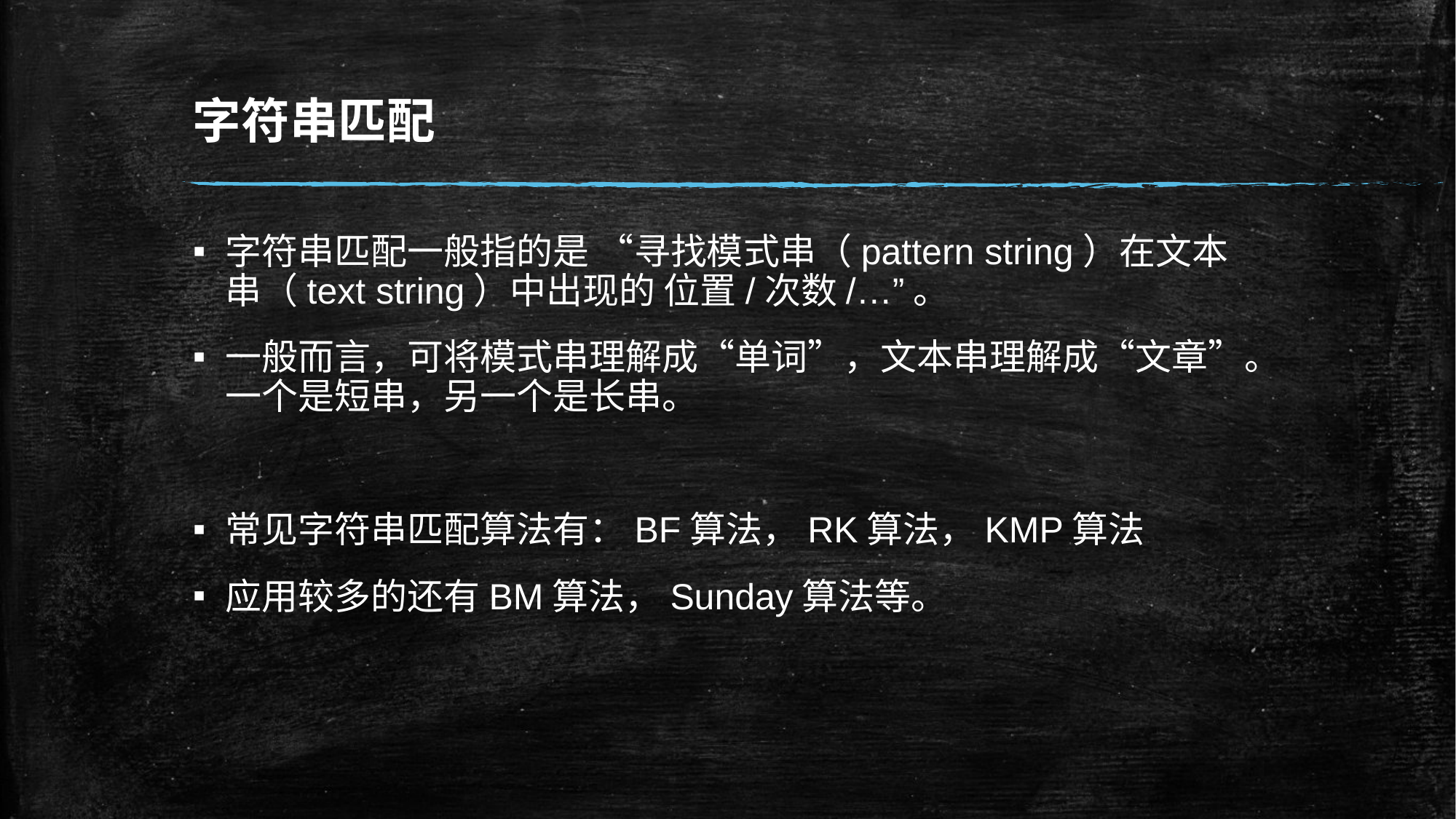

# 字符串匹配
字符串匹配一般指的是 “寻找模式串（pattern string）在文本串（text string）中出现的 位置/次数/…”。
一般而言，可将模式串理解成“单词”，文本串理解成“文章”。一个是短串，另一个是长串。

常见字符串匹配算法有：BF算法，RK算法，KMP算法
应用较多的还有BM算法，Sunday算法等。